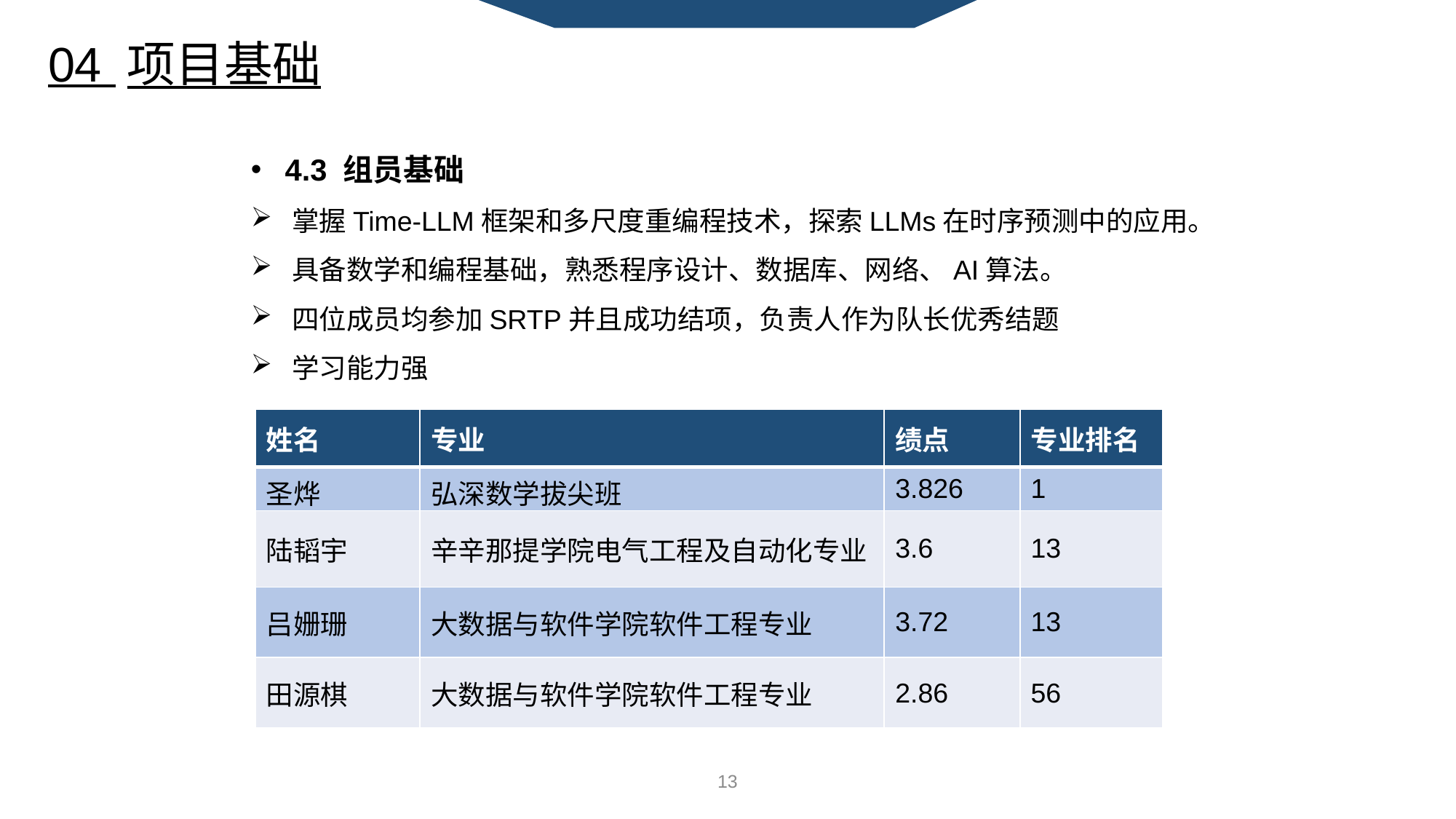

04 项目基础
4.3 组员基础
掌握Time-LLM框架和多尺度重编程技术，探索LLMs在时序预测中的应用。
具备数学和编程基础，熟悉程序设计、数据库、网络、AI算法。
四位成员均参加SRTP并且成功结项，负责人作为队长优秀结题
学习能力强
| 姓名 | 专业 | 绩点 | 专业排名 |
| --- | --- | --- | --- |
| 圣烨 | 弘深数学拔尖班 | 3.826 | 1 |
| 陆韬宇 | 辛辛那提学院电气工程及自动化专业 | 3.6 | 13 |
| 吕姗珊 | 大数据与软件学院软件工程专业 | 3.72 | 13 |
| 田源棋 | 大数据与软件学院软件工程专业 | 2.86 | 56 |
13